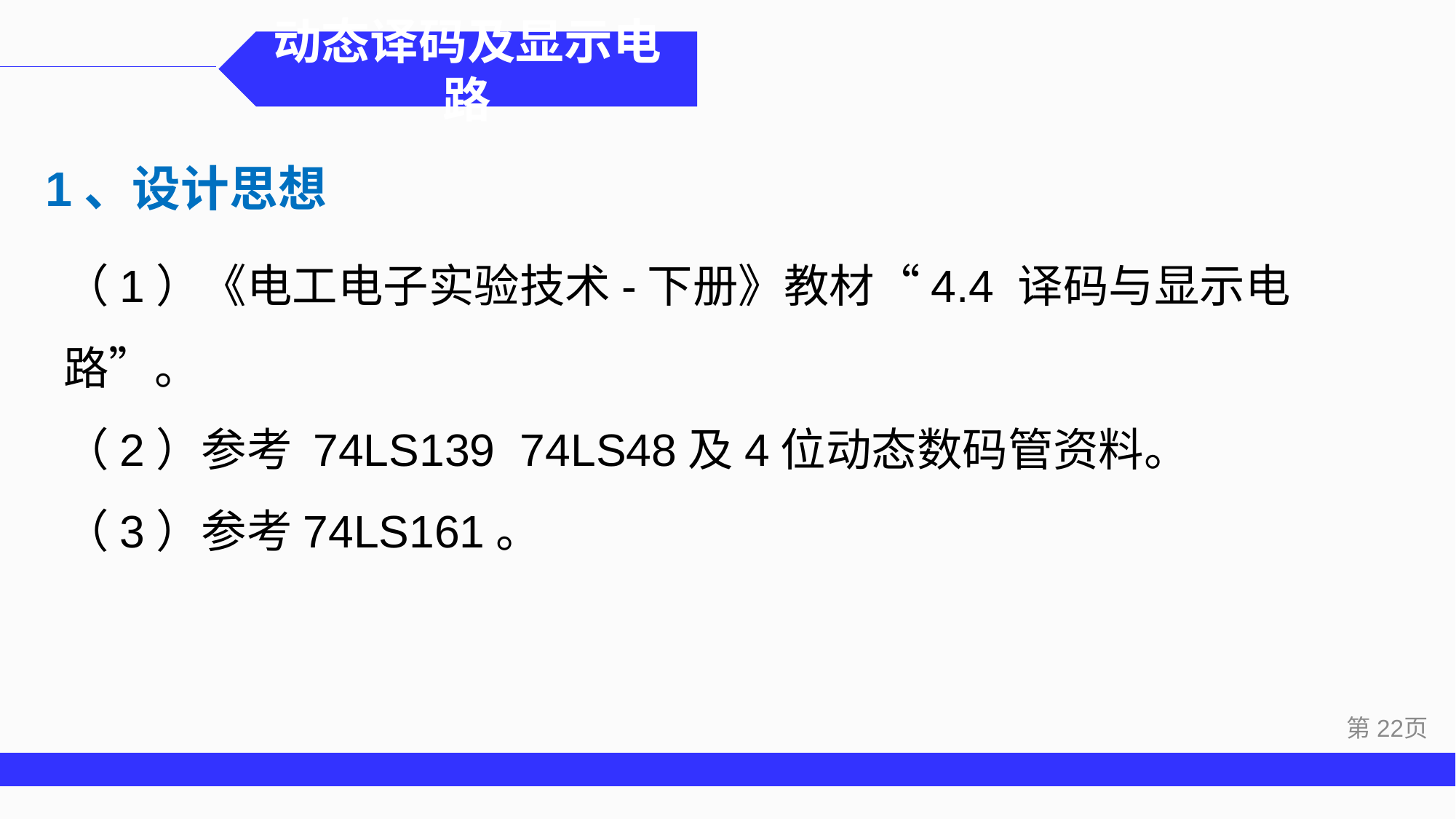

动态译码及显示电路
1、设计思想
（1）《电工电子实验技术-下册》教材“4.4 译码与显示电路”。
（2）参考 74LS139  74LS48及4位动态数码管资料。
（3）参考74LS161。
第22页